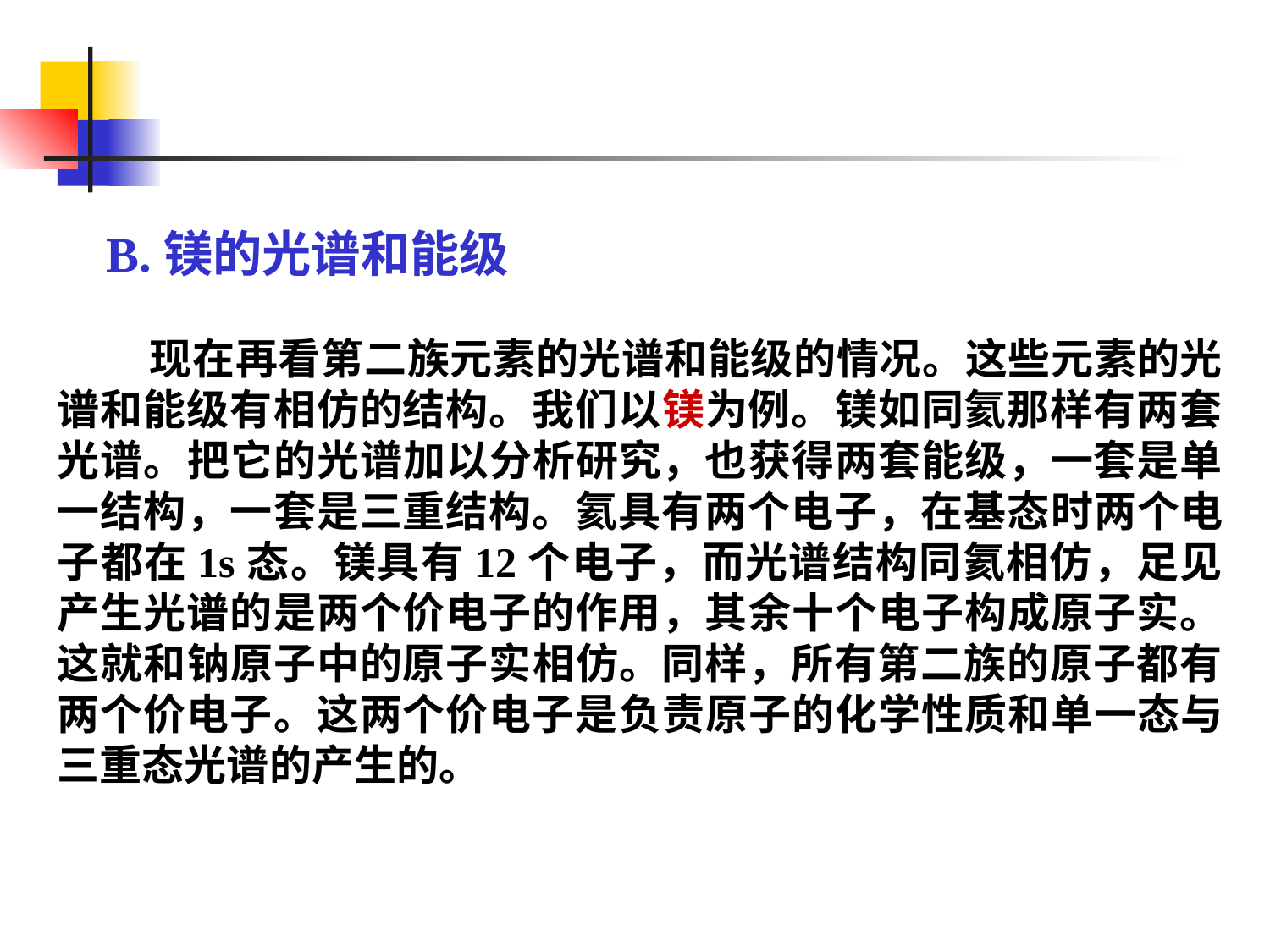

B.镁的光谱和能级

        现在再看第二族元素的光谱和能级的情况。这些元素的光谱和能级有相仿的结构。我们以镁为例。镁如同氦那样有两套光谱。把它的光谱加以分析研究，也获得两套能级，一套是单一结构，一套是三重结构。氦具有两个电子，在基态时两个电子都在1s态。镁具有12个电子，而光谱结构同氦相仿，足见产生光谱的是两个价电子的作用，其余十个电子构成原子实。这就和钠原子中的原子实相仿。同样，所有第二族的原子都有两个价电子。这两个价电子是负责原子的化学性质和单一态与三重态光谱的产生的。